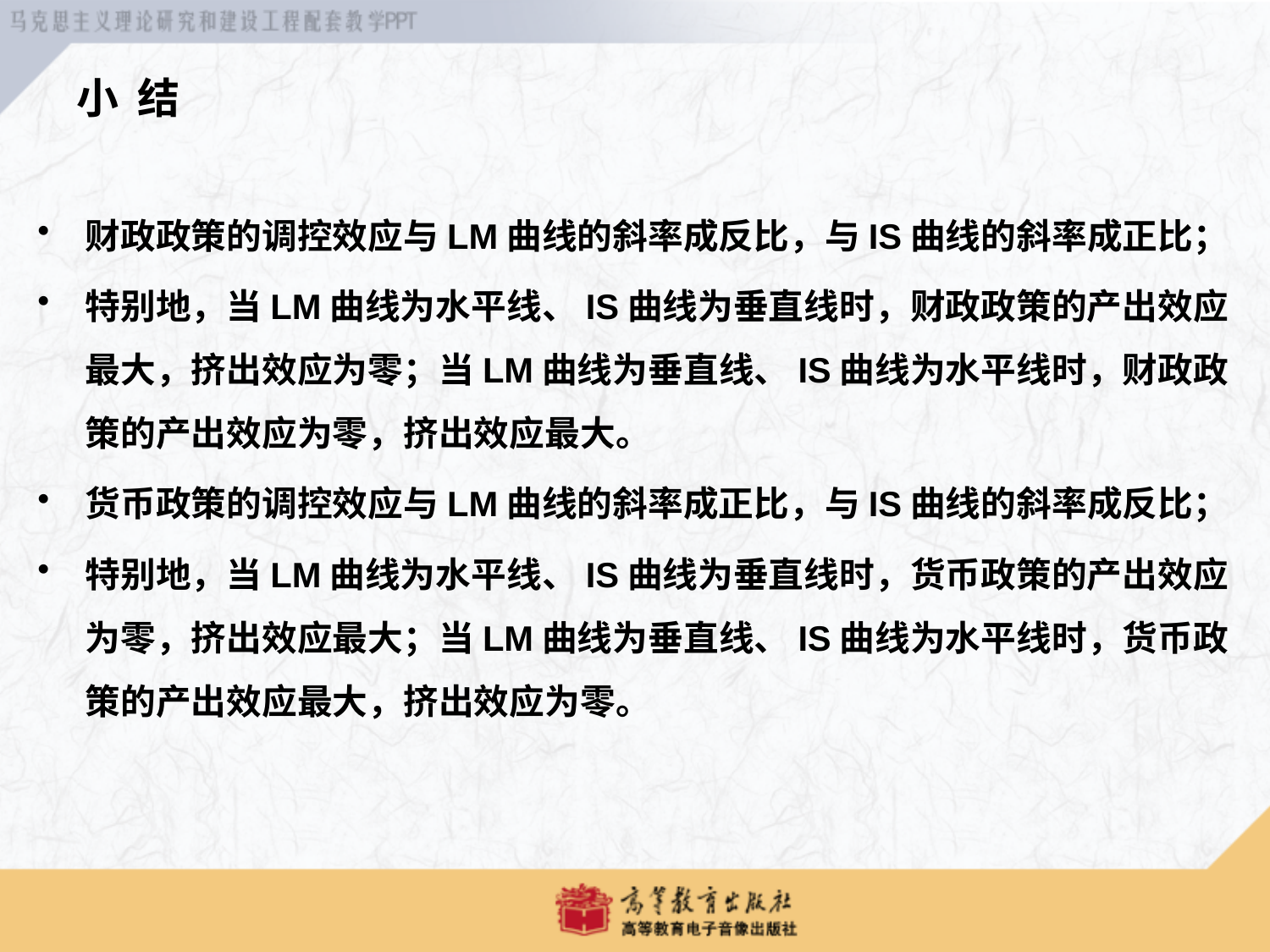

# 小  结
财政政策的调控效应与LM曲线的斜率成反比，与IS曲线的斜率成正比；
特别地，当LM曲线为水平线、IS曲线为垂直线时，财政政策的产出效应最大，挤出效应为零；当LM曲线为垂直线、IS曲线为水平线时，财政政策的产出效应为零，挤出效应最大。
货币政策的调控效应与LM曲线的斜率成正比，与IS曲线的斜率成反比；
特别地，当LM曲线为水平线、IS曲线为垂直线时，货币政策的产出效应为零，挤出效应最大；当LM曲线为垂直线、IS曲线为水平线时，货币政策的产出效应最大，挤出效应为零。
24